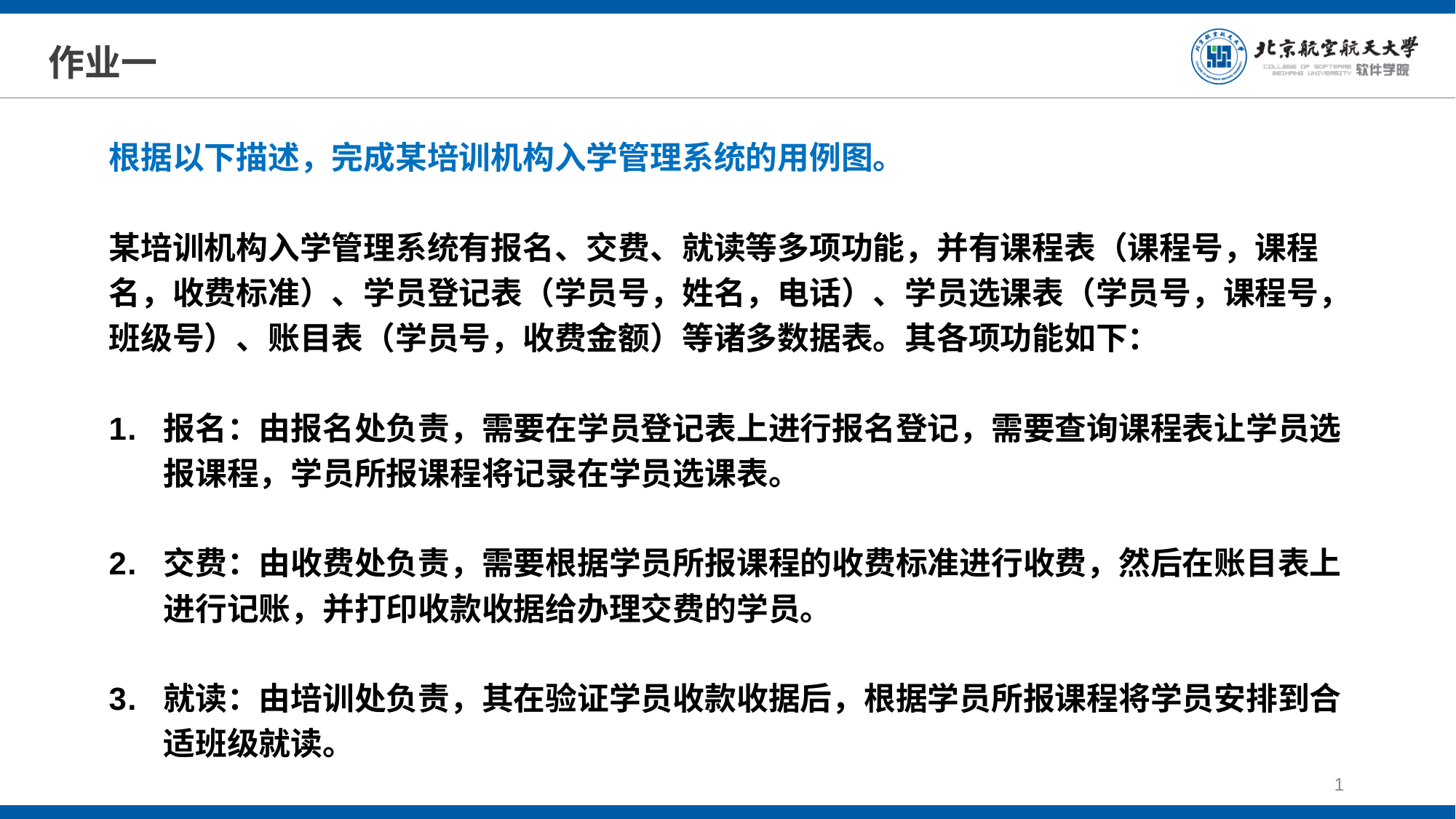

# 作业一
根据以下描述，完成某培训机构入学管理系统的用例图。

某培训机构入学管理系统有报名、交费、就读等多项功能，并有课程表（课程号，课程名，收费标准）、学员登记表（学员号，姓名，电话）、学员选课表（学员号，课程号，班级号）、账目表（学员号，收费金额）等诸多数据表。其各项功能如下：

报名：由报名处负责，需要在学员登记表上进行报名登记，需要查询课程表让学员选报课程，学员所报课程将记录在学员选课表。

交费：由收费处负责，需要根据学员所报课程的收费标准进行收费，然后在账目表上进行记账，并打印收款收据给办理交费的学员。

就读：由培训处负责，其在验证学员收款收据后，根据学员所报课程将学员安排到合适班级就读。
1